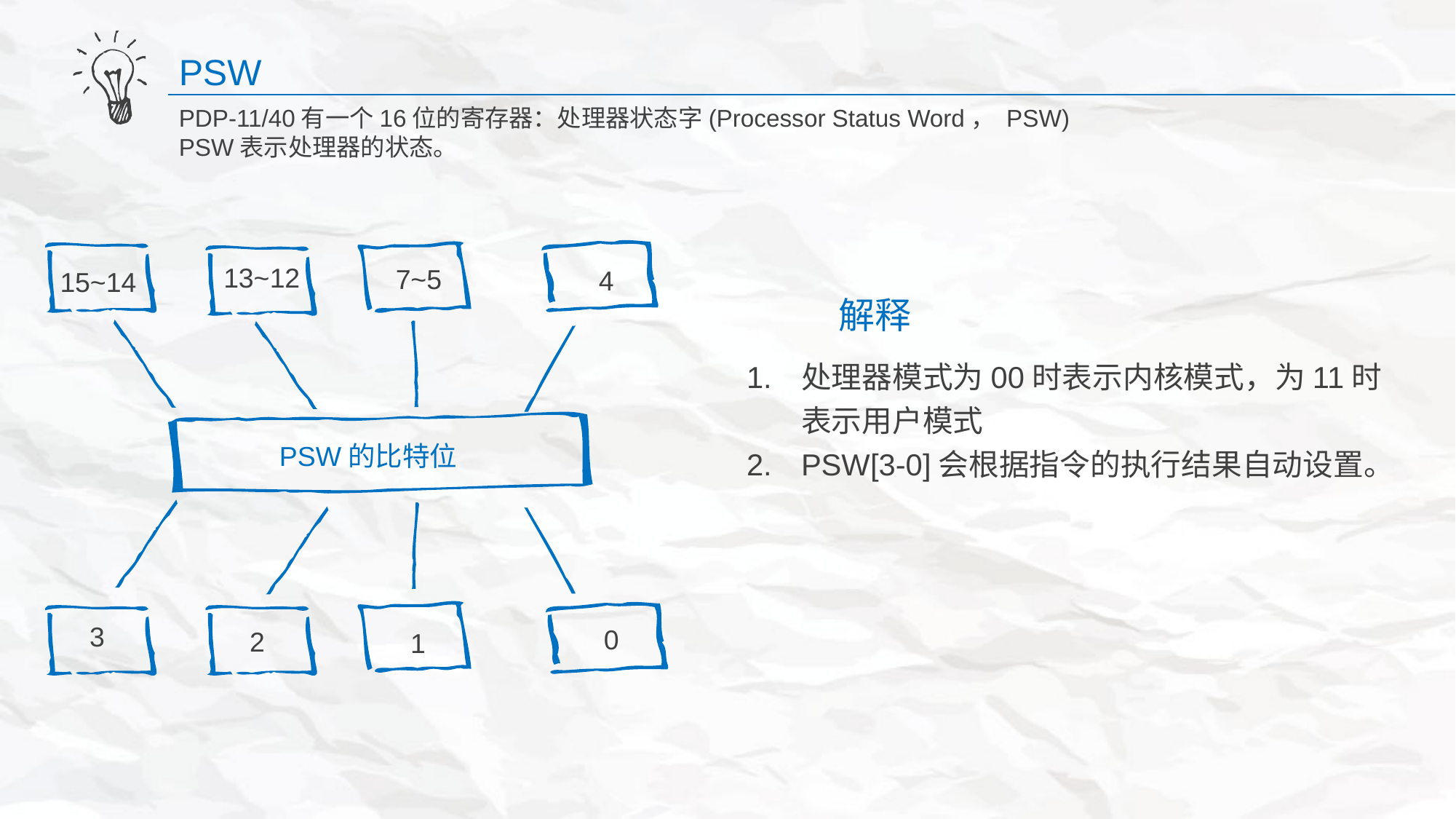

PSW
PDP-11/40有一个16位的寄存器：处理器状态字(Processor Status Word， PSW)
PSW表示处理器的状态。

13~12
7~5
4
15~14
解释

处理器模式为00时表示内核模式，为11时表示用户模式
PSW[3-0]会根据指令的执行结果自动设置。

PSW的比特位

3
0
2
1